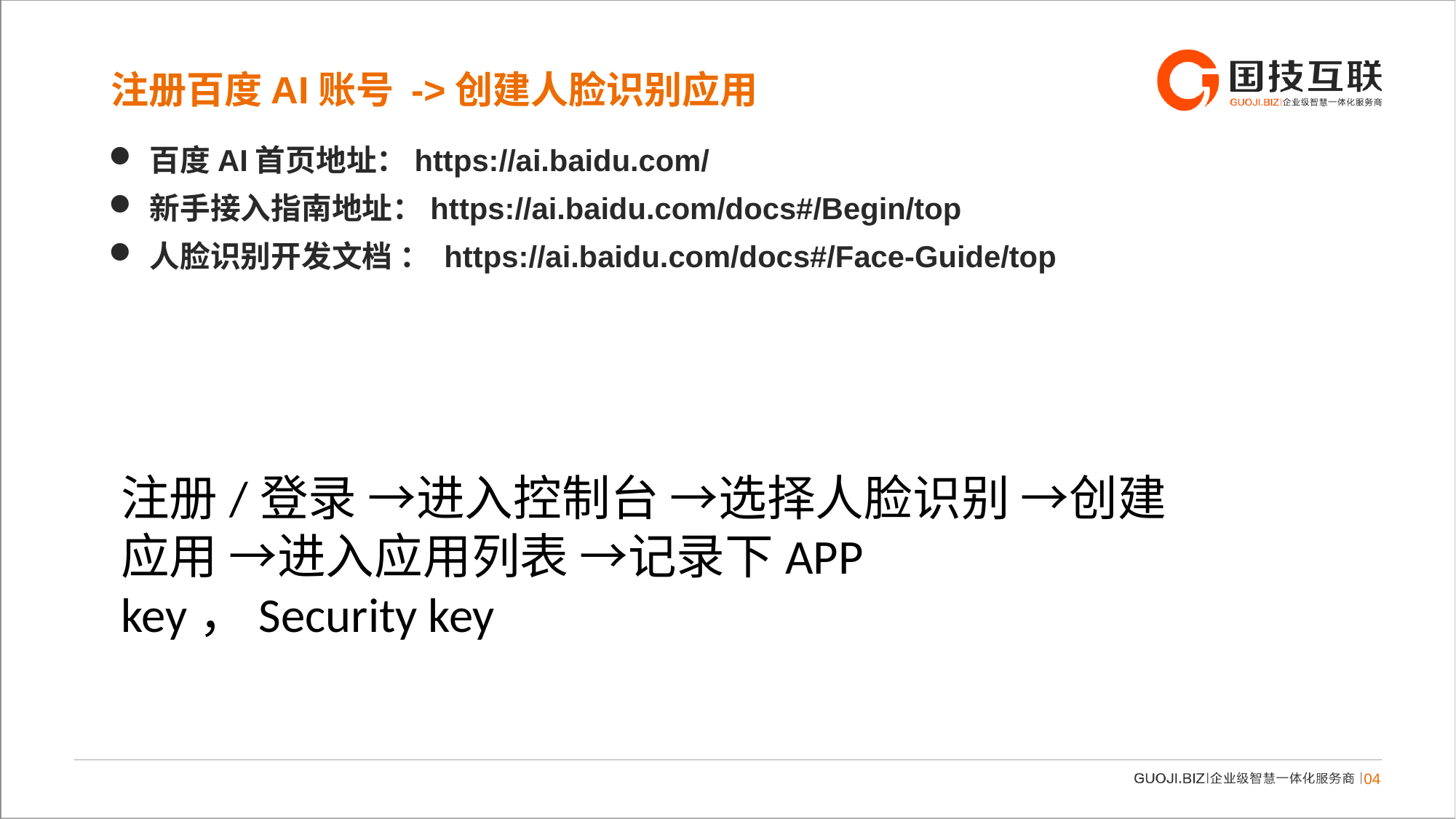

# 注册百度AI账号 ->创建人脸识别应用
百度AI首页地址：https://ai.baidu.com/
新手接入指南地址：https://ai.baidu.com/docs#/Begin/top
人脸识别开发文档 ： https://ai.baidu.com/docs#/Face-Guide/top

注册/登录 →进入控制台 →选择人脸识别 →创建应用 →进入应用列表 →记录下APP key，Security key

04